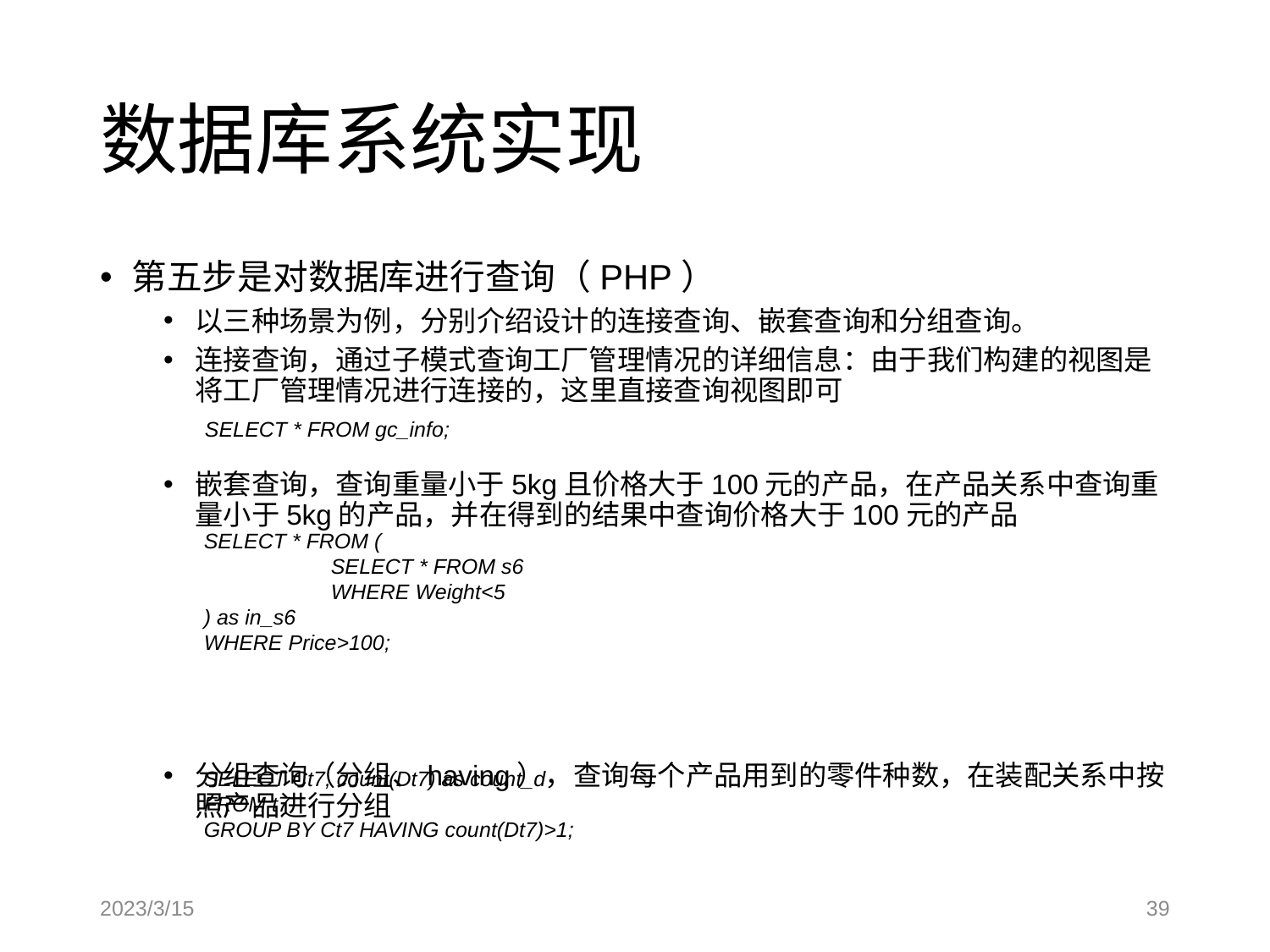

# 数据库系统实现
第五步是对数据库进行查询（PHP）
以三种场景为例，分别介绍设计的连接查询、嵌套查询和分组查询。
连接查询，通过子模式查询工厂管理情况的详细信息：由于我们构建的视图是将工厂管理情况进行连接的，这里直接查询视图即可

嵌套查询，查询重量小于5kg且价格大于100元的产品，在产品关系中查询重量小于5kg的产品，并在得到的结果中查询价格大于100元的产品

分组查询（分组、having），查询每个产品用到的零件种数，在装配关系中按照产品进行分组
SELECT * FROM gc_info;
SELECT * FROM (
	SELECT * FROM s6
	WHERE Weight<5
) as in_s6
WHERE Price>100;
SELECT Ct7, count(Dt7) as count_d
FROM t7
GROUP BY Ct7 HAVING count(Dt7)>1;
2023/3/15
39